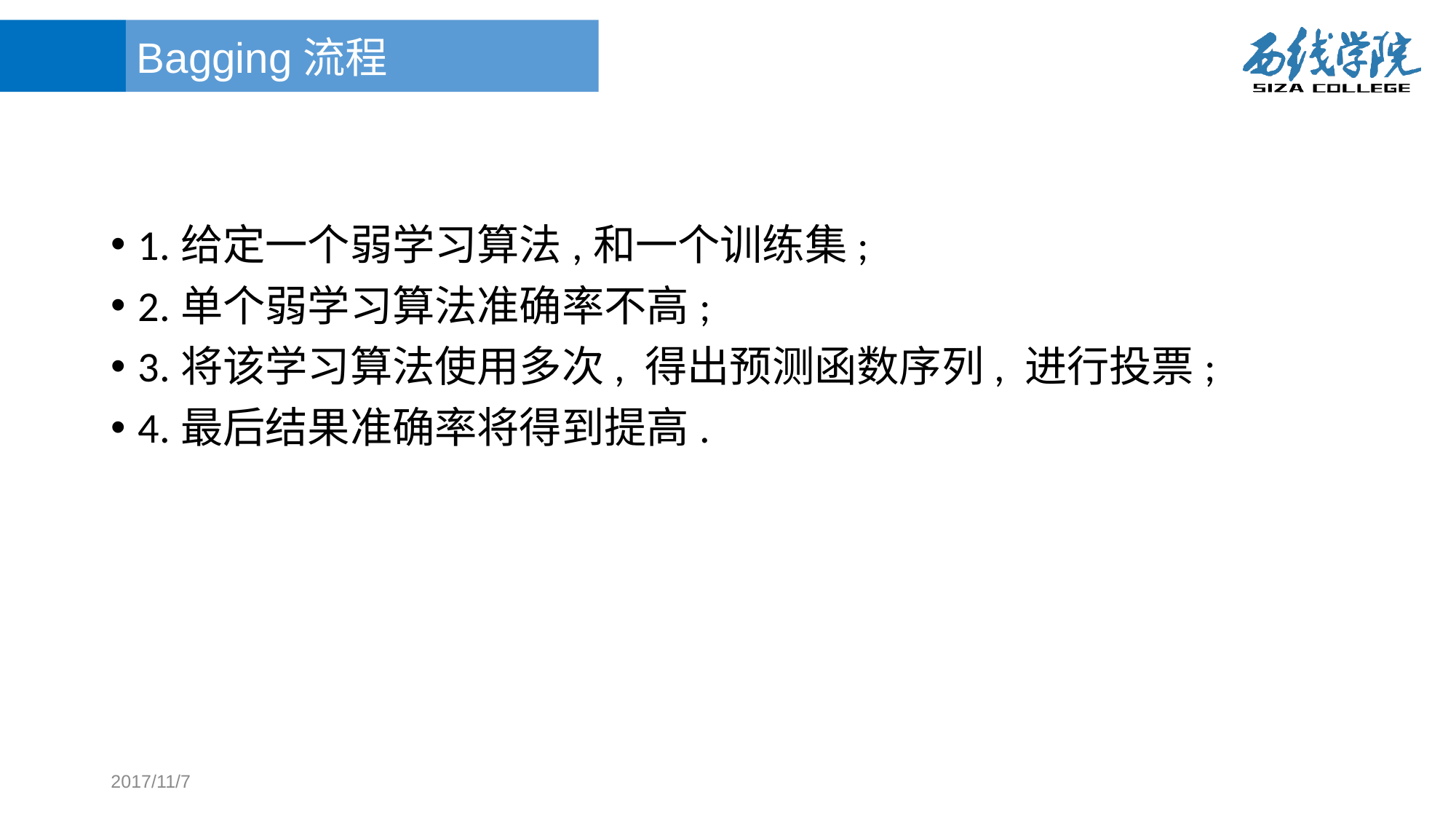

# Bagging流程
1.给定一个弱学习算法,和一个训练集;
2.单个弱学习算法准确率不高;
3.将该学习算法使用多次, 得出预测函数序列, 进行投票;
4.最后结果准确率将得到提高.
2017/11/7